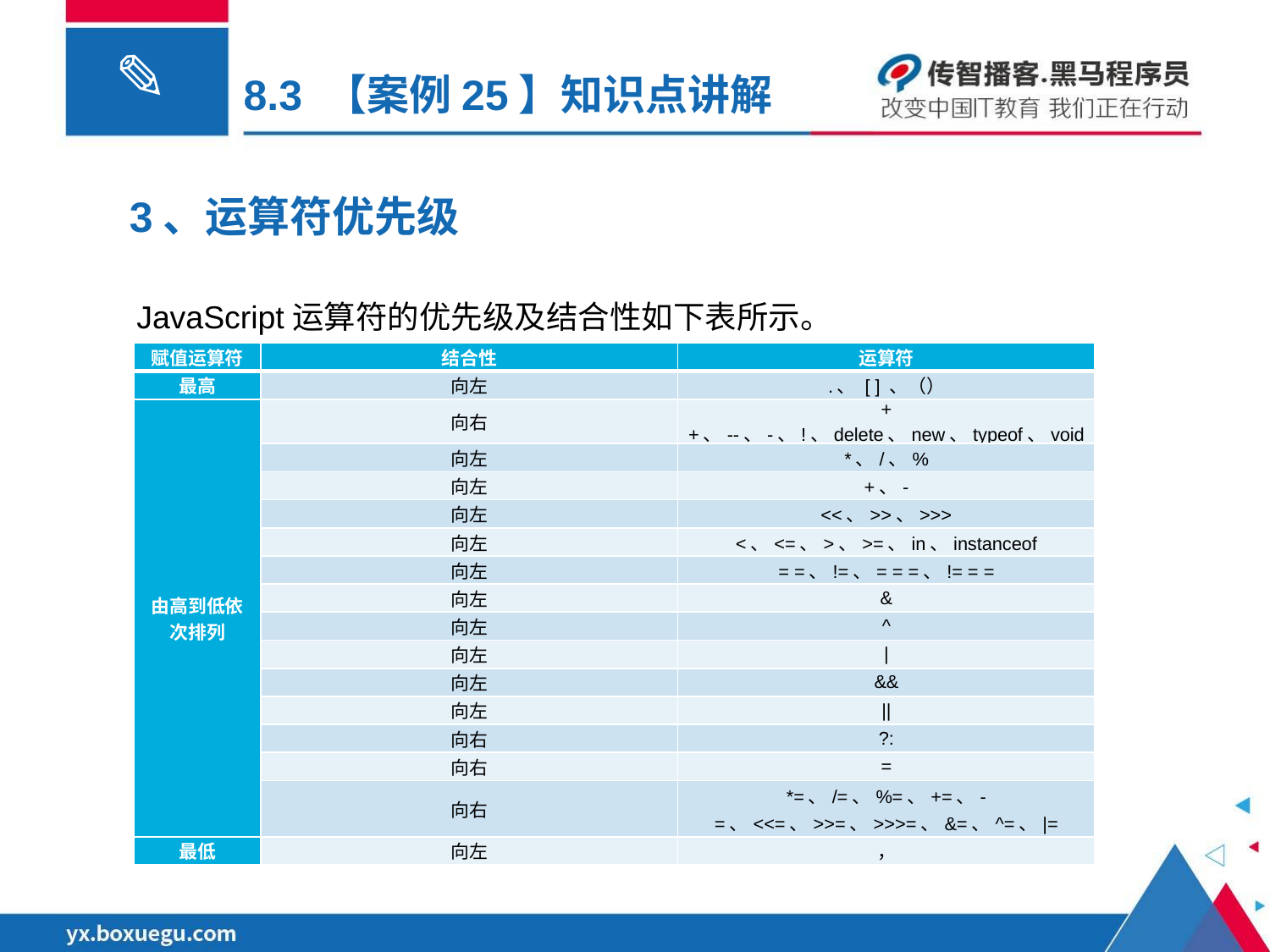

# 8.3 【案例25】知识点讲解
3、运算符优先级
JavaScript运算符的优先级及结合性如下表所示。
| 赋值运算符 | 结合性 | 运算符 |
| --- | --- | --- |
| 最高 | 向左 | .、 [ ] 、（） |
| 由高到低依次排列 | 向右 | ++、--、-、!、delete、new、typeof、void |
|  | 向左 | \*、/、% |
|  | 向左 | +、- |
|  | 向左 | <<、>>、>>> |
|  | 向左 | <、<=、>、>=、in、instanceof |
|  | 向左 | = =、!=、= = =、!= = = |
|  | 向左 | & |
|  | 向左 | ^ |
|  | 向左 | | |
|  | 向左 | && |
|  | 向左 | || |
|  | 向右 | ?: |
|  | 向右 | = |
|  | 向右 | \*=、/=、%=、+=、-=、<<=、>>=、>>>=、&=、^=、|= |
| 最低 | 向左 | ， |